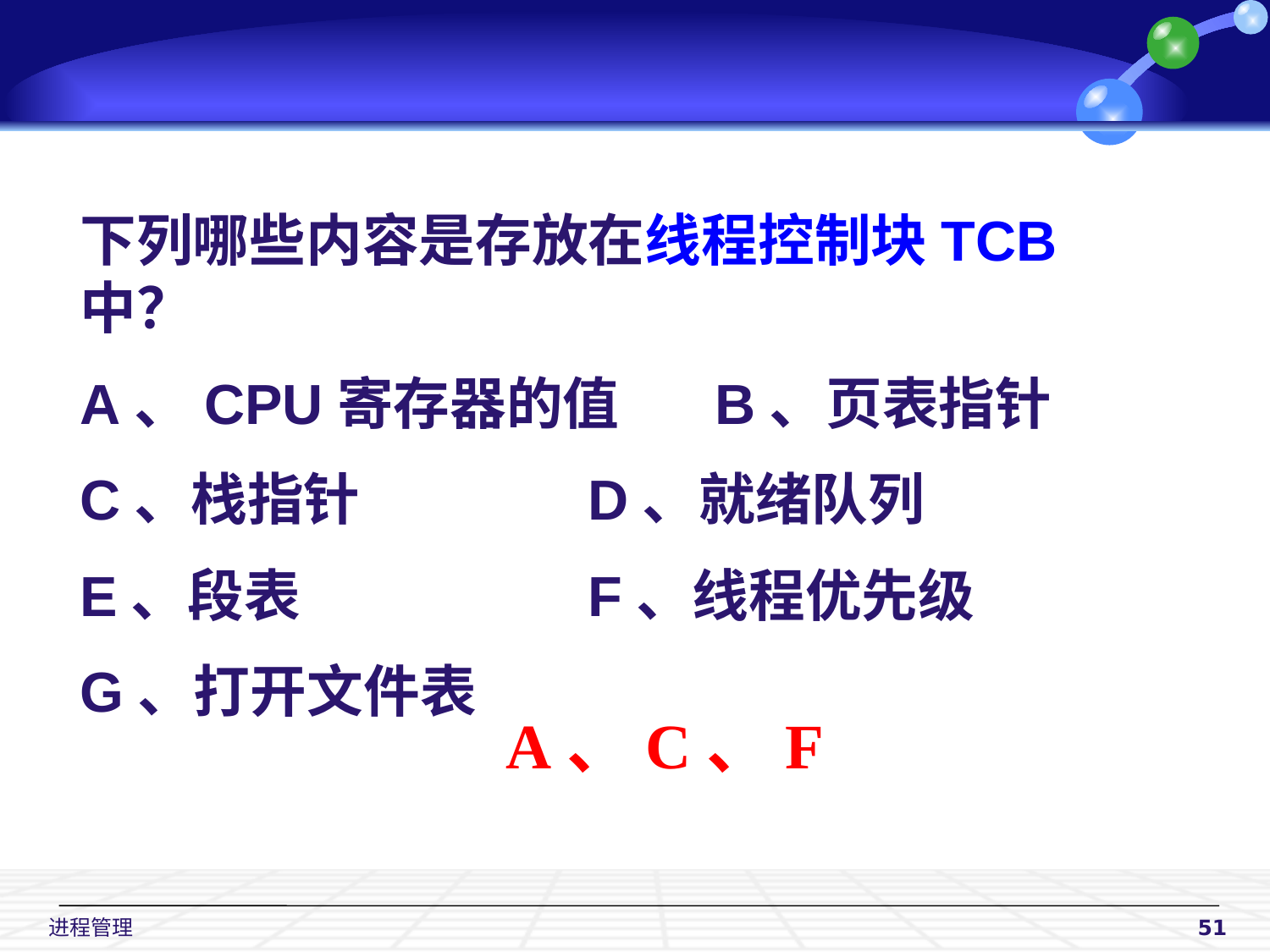

下列哪些内容是存放在线程控制块TCB中？
A、CPU寄存器的值	B、页表指针
C、栈指针		D、就绪队列
E、段表			F、线程优先级
G、打开文件表
A、C、F
   进程管理
51